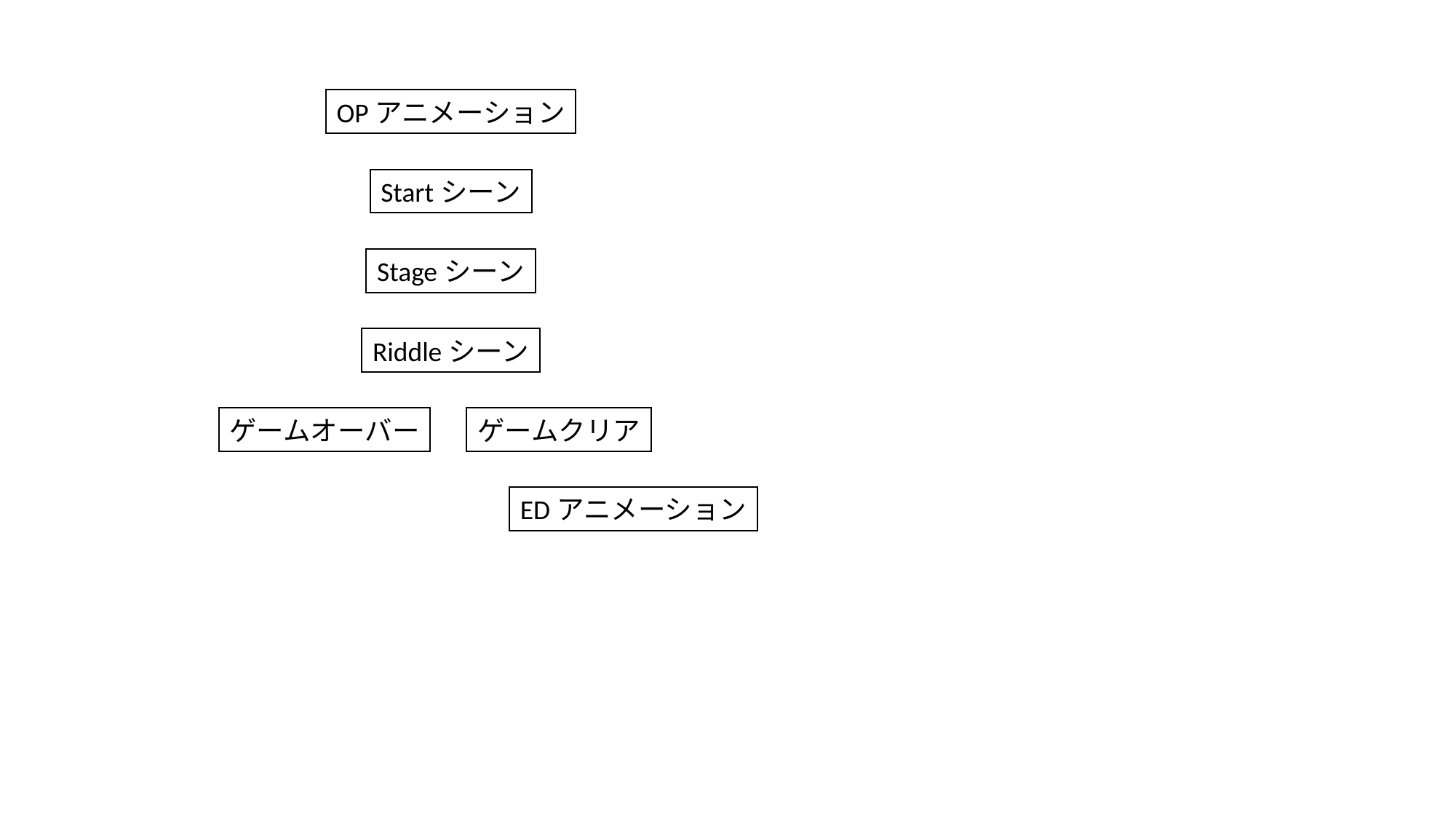

OPアニメーション
Startシーン
Stageシーン
Riddleシーン
ゲームオーバー
ゲームクリア
EDアニメーション